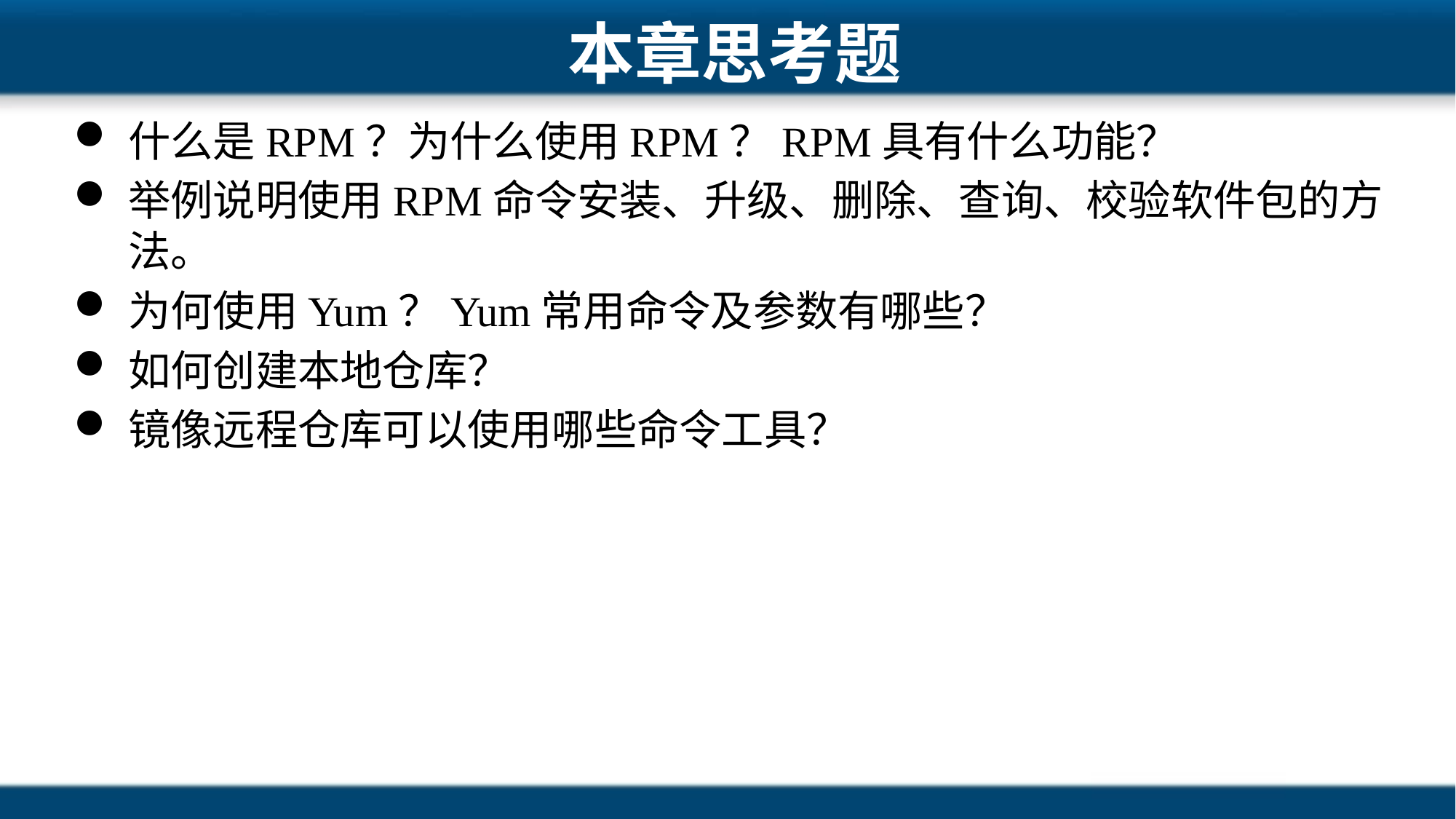

# 本章思考题
什么是RPM？为什么使用RPM？RPM具有什么功能？
举例说明使用RPM命令安装、升级、删除、查询、校验软件包的方法。
为何使用Yum？Yum常用命令及参数有哪些？
如何创建本地仓库？
镜像远程仓库可以使用哪些命令工具？